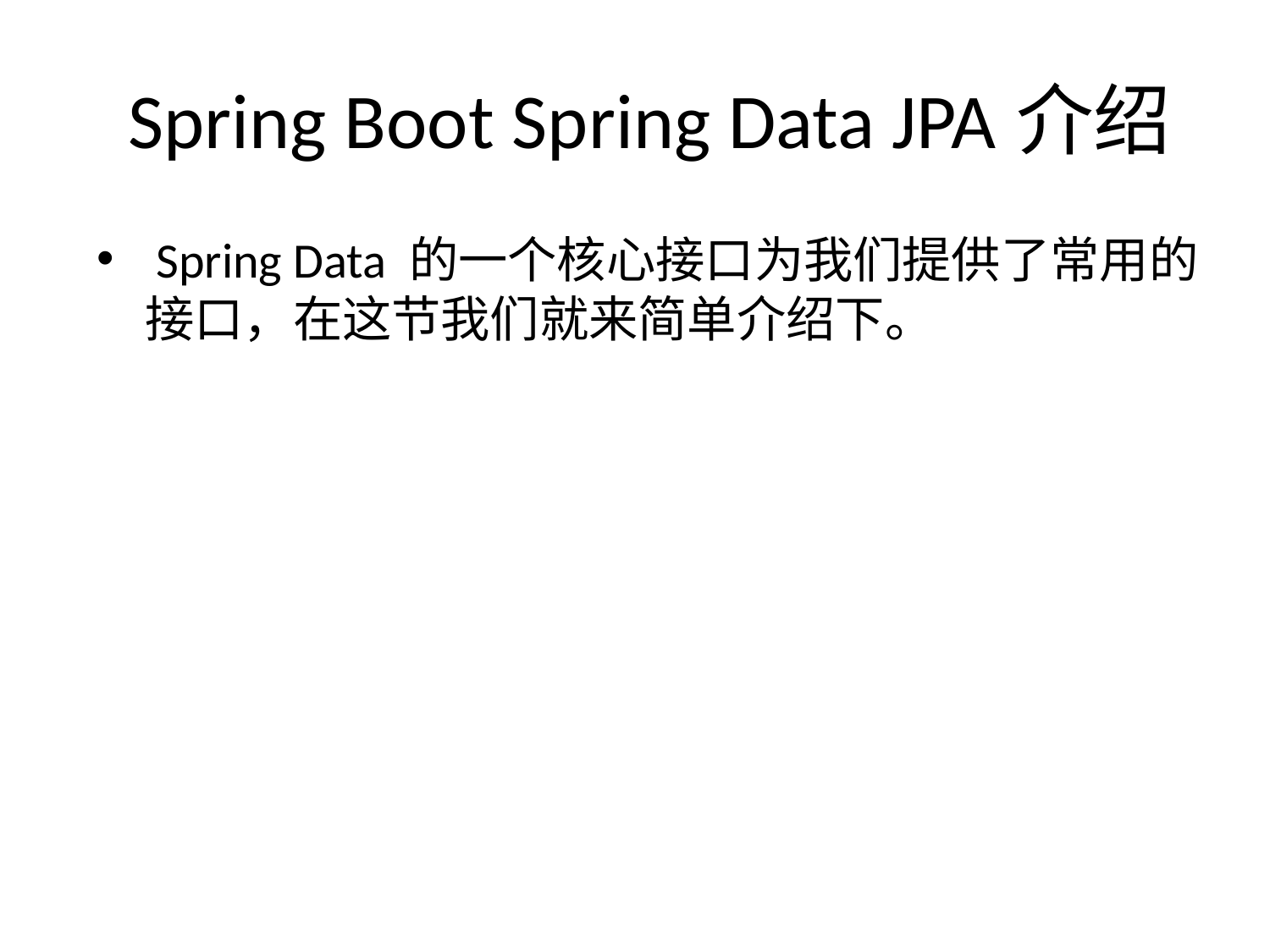

# Spring Boot Spring Data JPA介绍
 Spring Data 的一个核心接口为我们提供了常用的接口，在这节我们就来简单介绍下。